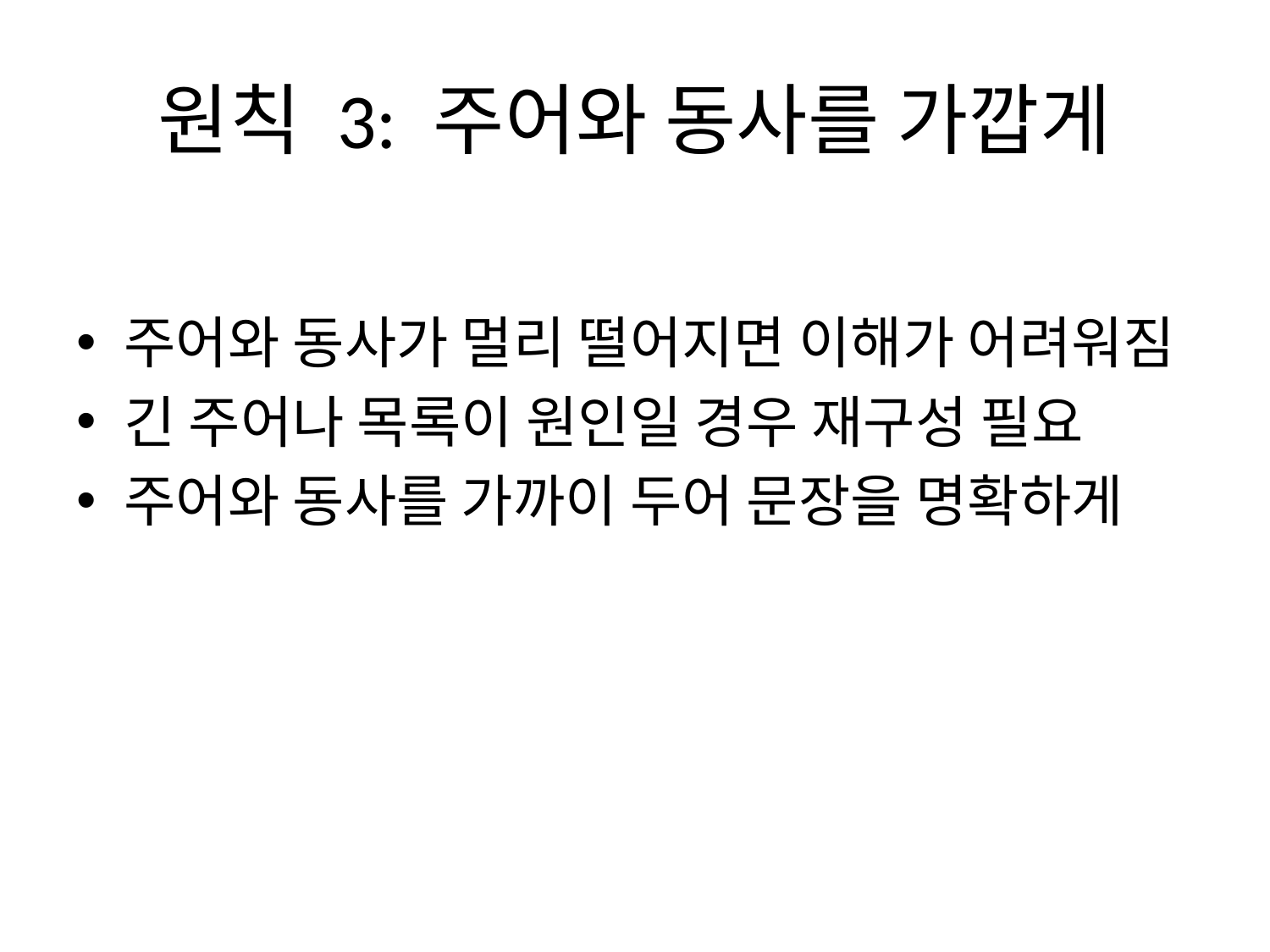

# 원칙 3: 주어와 동사를 가깝게

주어와 동사가 멀리 떨어지면 이해가 어려워짐
긴 주어나 목록이 원인일 경우 재구성 필요
주어와 동사를 가까이 두어 문장을 명확하게